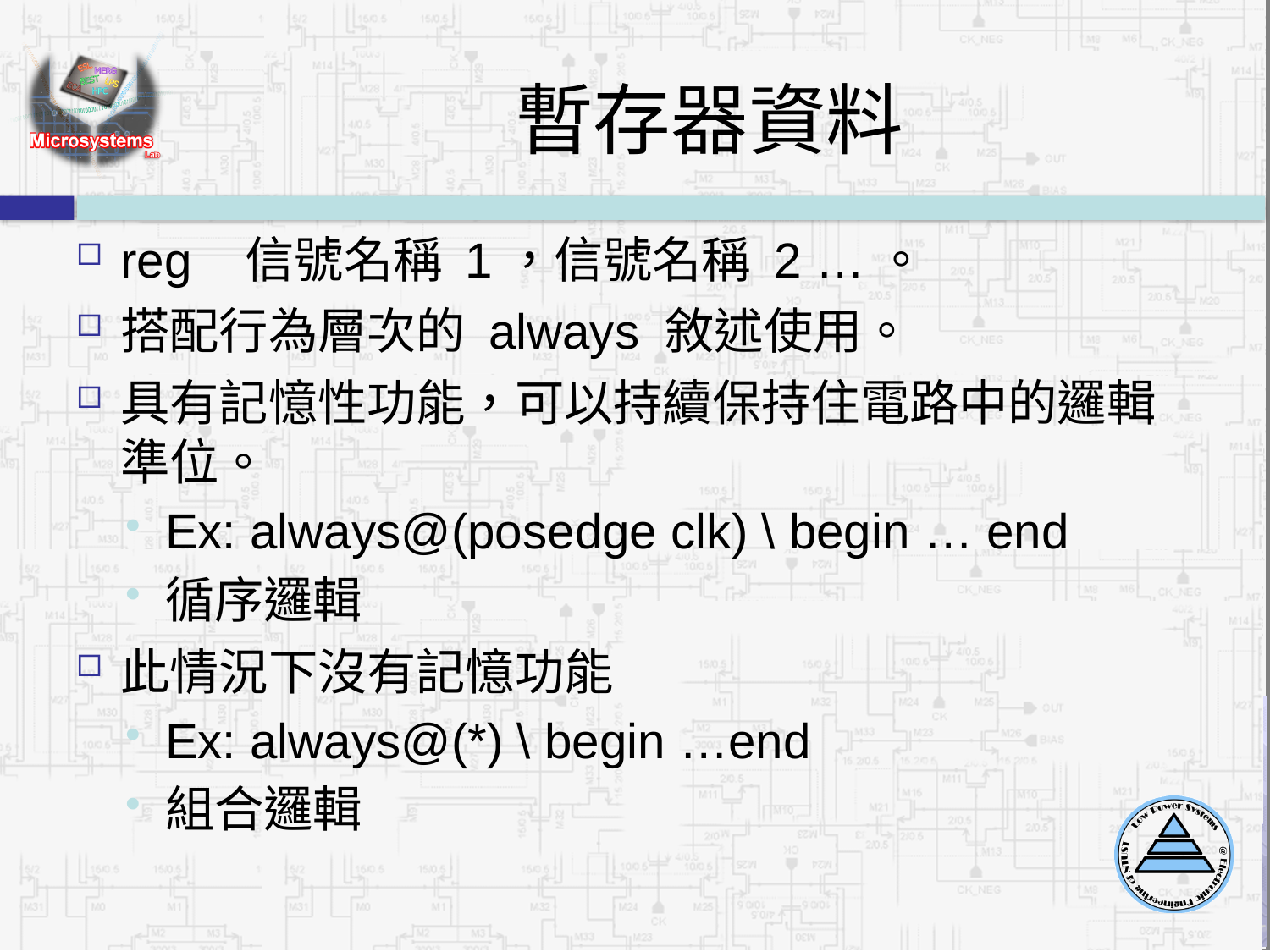

# 暫存器資料
reg   信號名稱 1，信號名稱 2 …。
搭配行為層次的 always 敘述使用。
具有記憶性功能，可以持續保持住電路中的邏輯準位。
Ex: always@(posedge clk) \ begin … end
循序邏輯
此情況下沒有記憶功能
Ex: always@(*) \ begin …end
組合邏輯